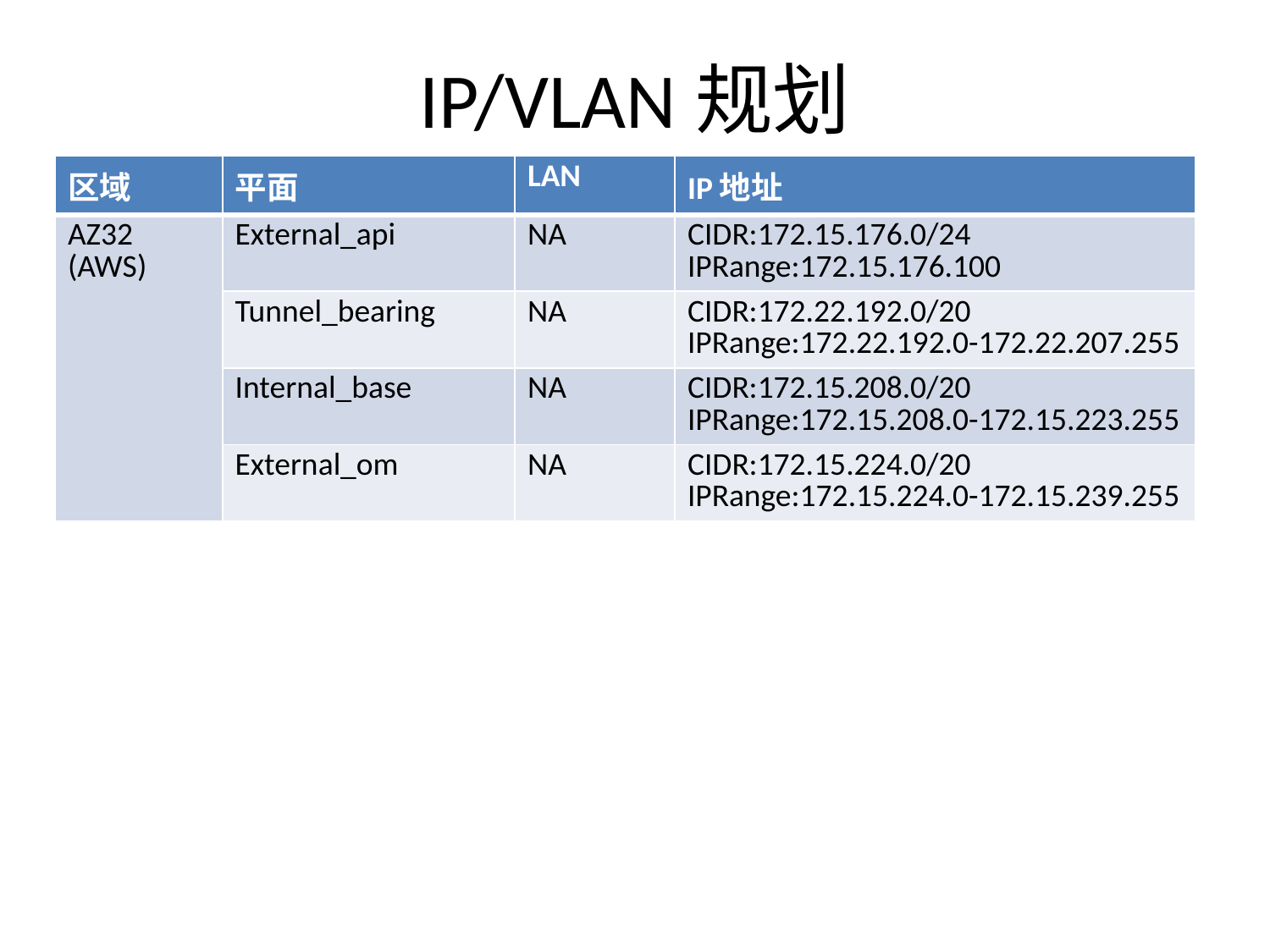

# IP/VLAN规划
| 区域 | 平面 | LAN | IP地址 |
| --- | --- | --- | --- |
| AZ32 (AWS) | External\_api | NA | CIDR:172.15.176.0/24 IPRange:172.15.176.100 |
|  | Tunnel\_bearing | NA | CIDR:172.22.192.0/20 IPRange:172.22.192.0-172.22.207.255 |
|  | Internal\_base | NA | CIDR:172.15.208.0/20 IPRange:172.15.208.0-172.15.223.255 |
|  | External\_om | NA | CIDR:172.15.224.0/20 IPRange:172.15.224.0-172.15.239.255 |